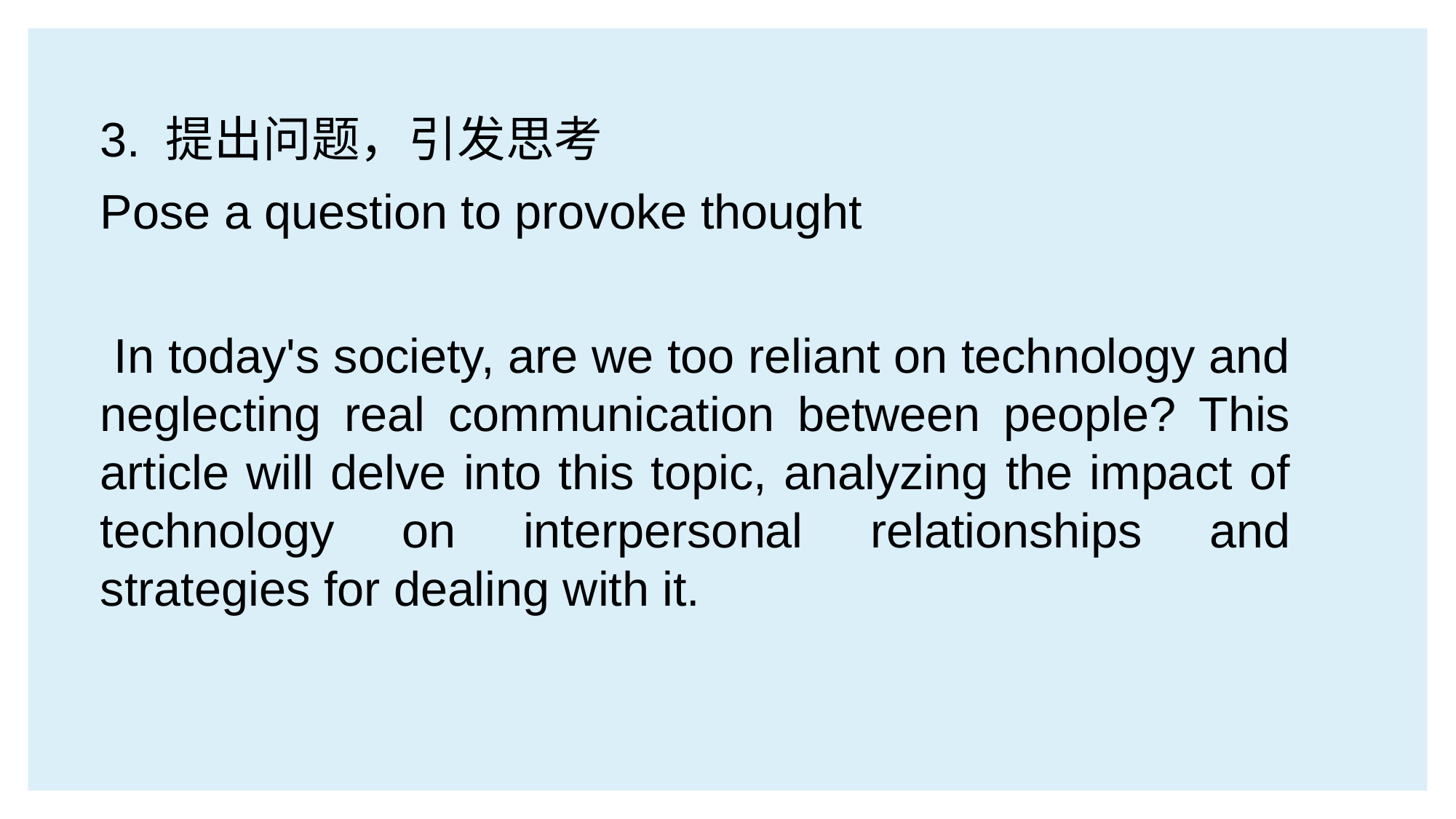

#
3. 提出问题，引发思考
Pose a question to provoke thought

 In today's society, are we too reliant on technology and neglecting real communication between people? This article will delve into this topic, analyzing the impact of technology on interpersonal relationships and strategies for dealing with it.